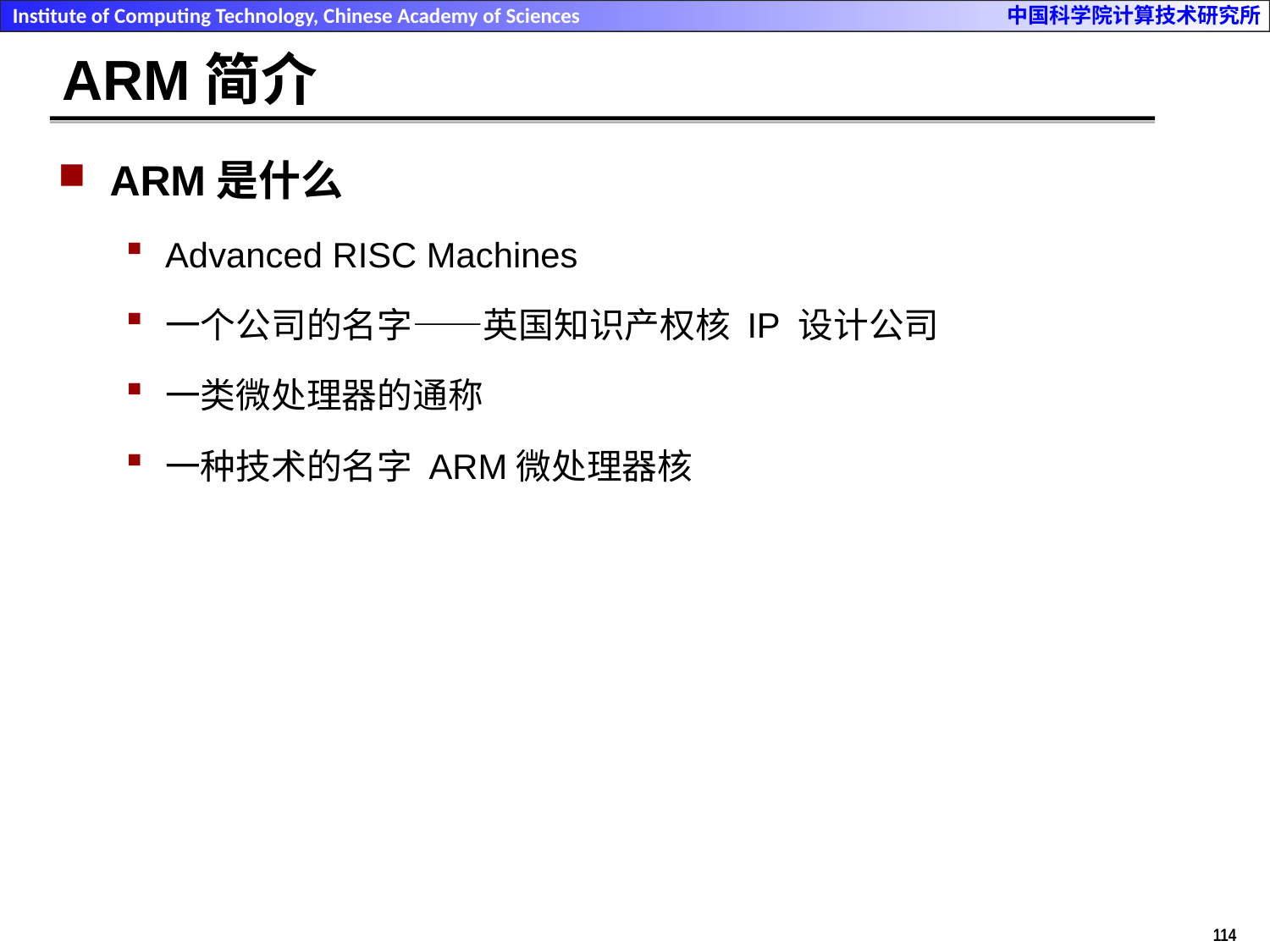

# ARM简介
ARM是什么
Advanced RISC Machines
一个公司的名字——英国知识产权核 IP 设计公司
一类微处理器的通称
一种技术的名字 ARM微处理器核